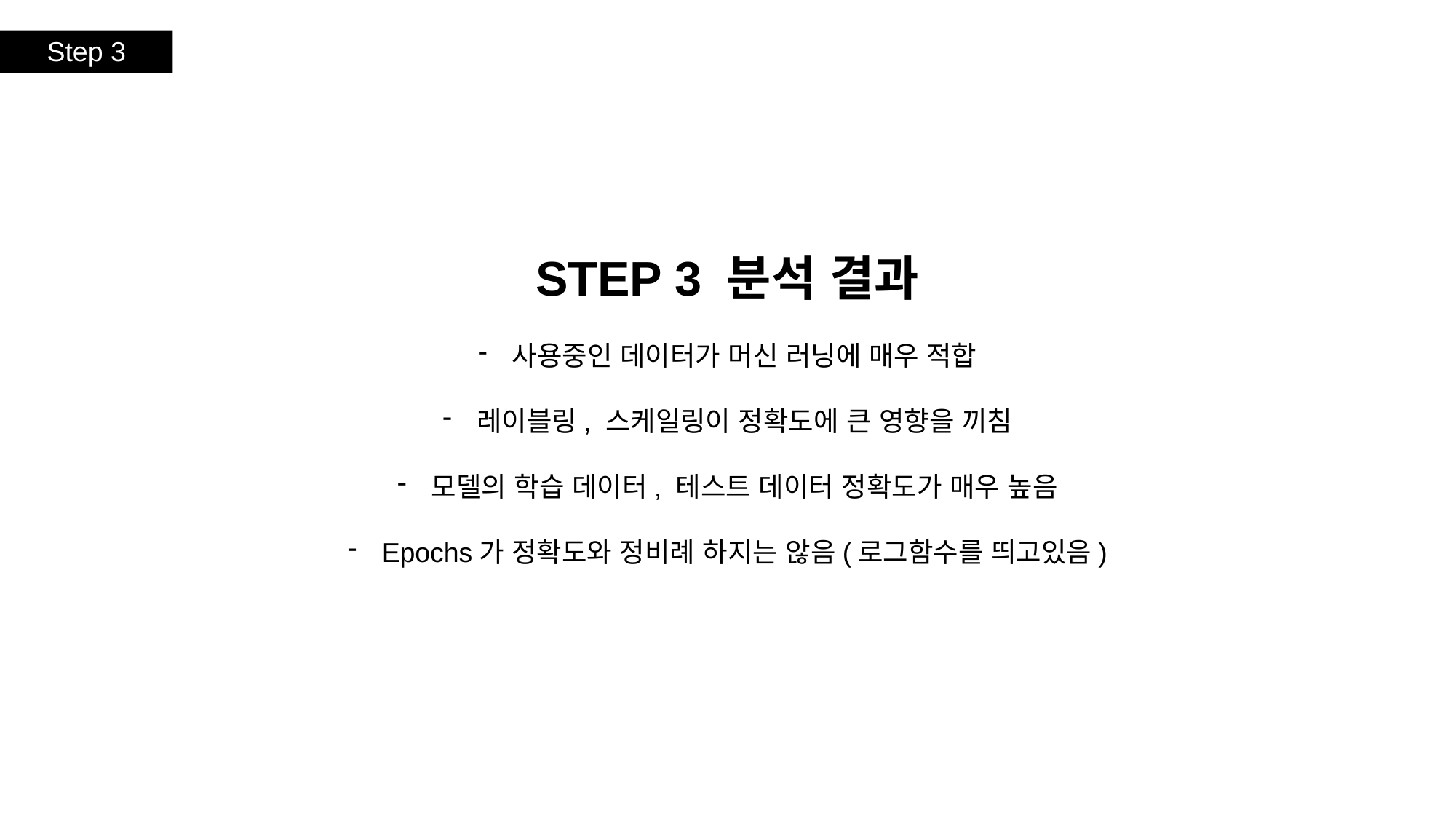

Step 3
STEP 3 분석 결과

사용중인 데이터가 머신 러닝에 매우 적합

레이블링, 스케일링이 정확도에 큰 영향을 끼침

모델의 학습 데이터, 테스트 데이터 정확도가 매우 높음

Epochs가 정확도와 정비례 하지는 않음(로그함수를 띄고있음)